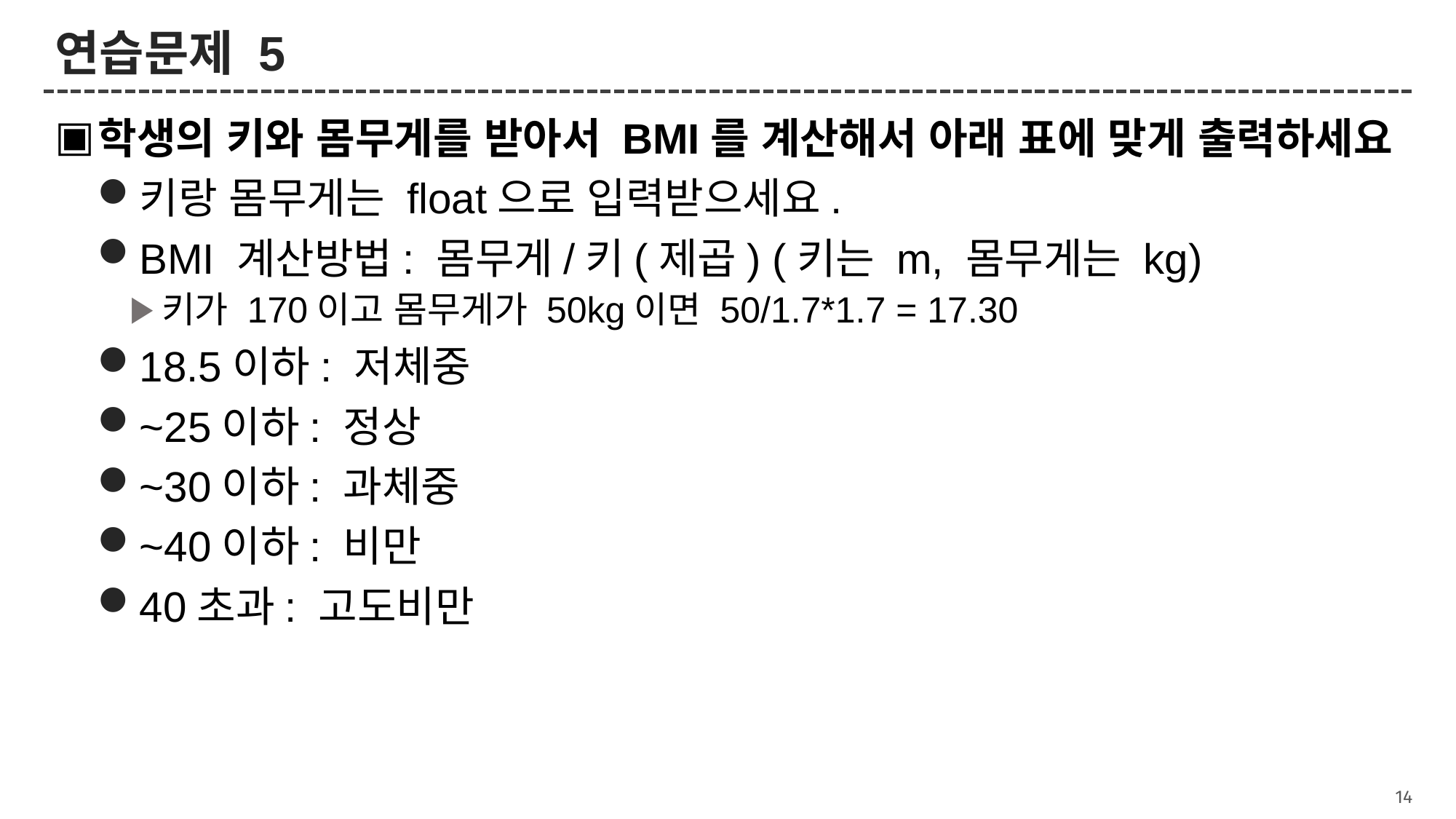

# 연습문제 5
학생의 키와 몸무게를 받아서 BMI를 계산해서 아래 표에 맞게 출력하세요
키랑 몸무게는 float으로 입력받으세요.
BMI 계산방법: 몸무게/키(제곱) (키는 m, 몸무게는 kg)
키가 170이고 몸무게가 50kg이면 50/1.7*1.7 = 17.30
18.5이하: 저체중
~25이하: 정상
~30이하: 과체중
~40이하: 비만
40초과: 고도비만